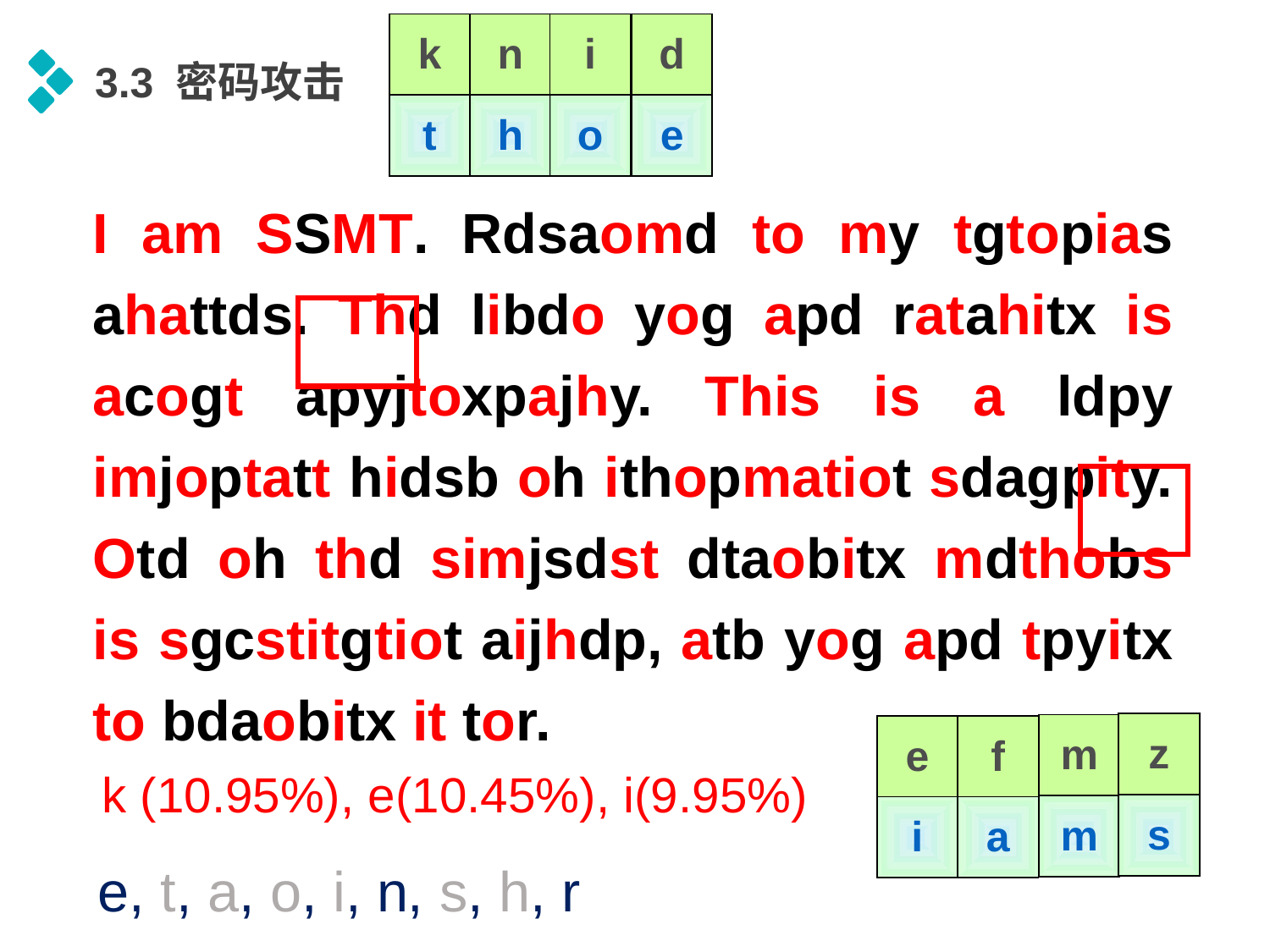

| k | n |
| --- | --- |
| t | h |
| i |
| --- |
| o |
| d |
| --- |
| e |

3.3 密码攻击

I am SSMT. Rdsaomd to my tgtopias ahattds. Thd libdo yog apd ratahitx is acogt apyjtoxpajhy. This is a ldpy imjoptatt hidsb oh ithopmatiot sdagpity. Otd oh thd simjsdst dtaobitx mdthobs is sgcstitgtiot aijhdp, atb yog apd tpyitx to bdaobitx it tor.

| z |
| --- |
| s |
| m |
| --- |
| m |
| e | f |
| --- | --- |
| i | a |
k (10.95%), e(10.45%), i(9.95%)
e, t, a, o, i, n, s, h, r